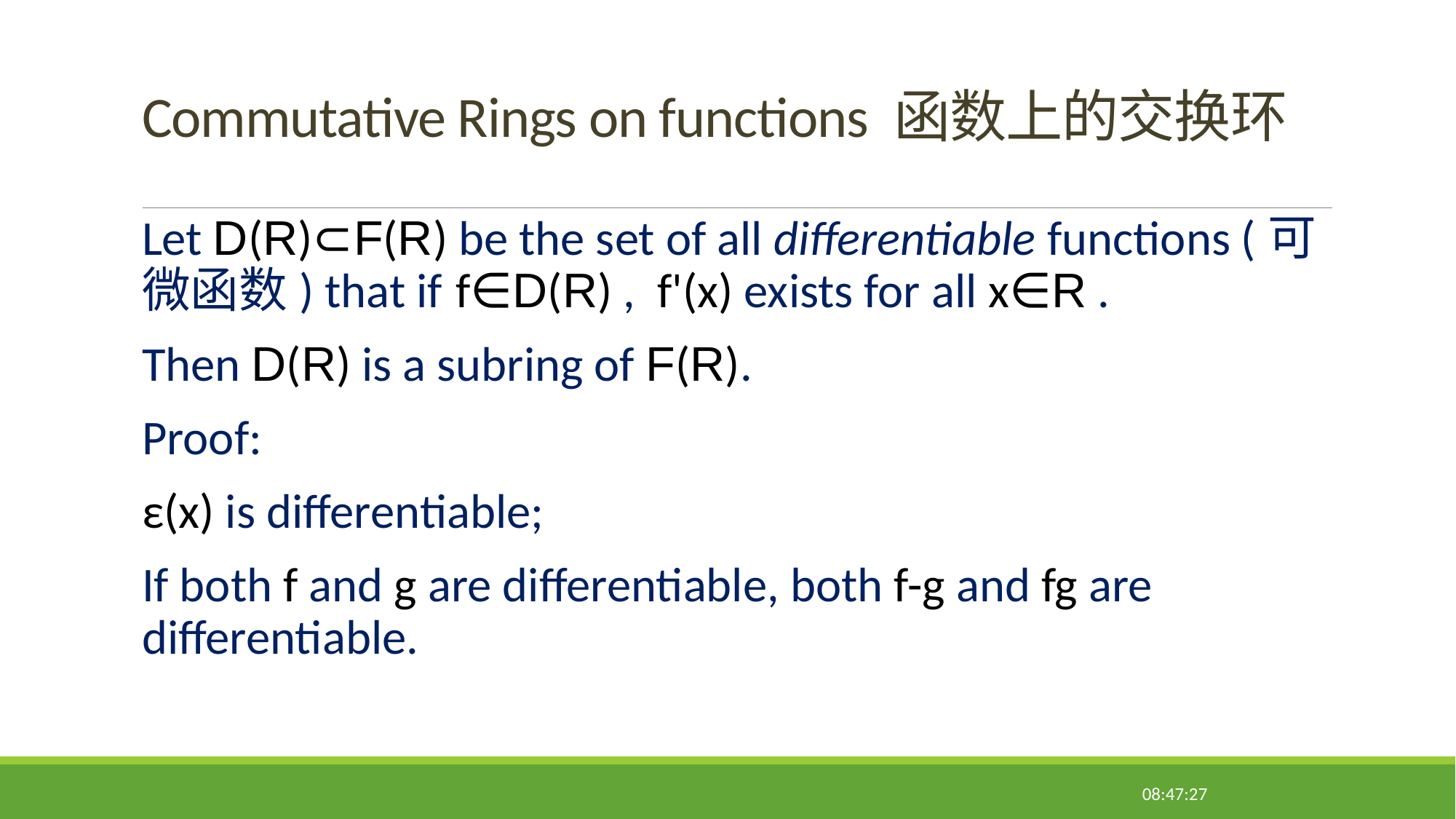

# Commutative Rings on functions 函数上的交换环
Let D(R)⊂F(R) be the set of all differentiable functions (可微函数) that if f∈D(R) ,  f'(x) exists for all x∈R .
Then D(R) is a subring of F(R).
Proof:
ε(x) is differentiable;
If both f and g are differentiable, both f-g and fg are differentiable.
08:47:27